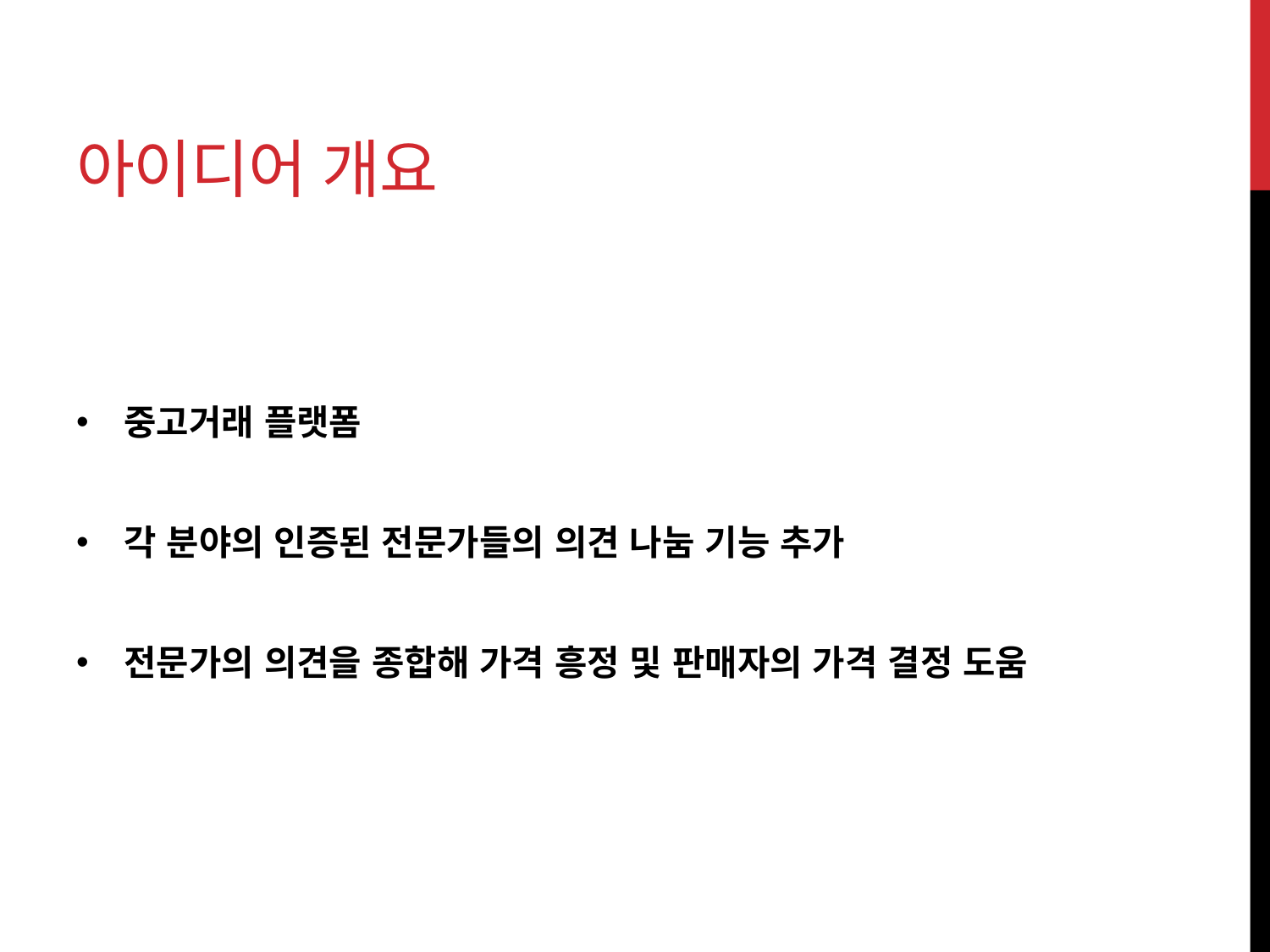

# 아이디어 개요

중고거래 플랫폼

각 분야의 인증된 전문가들의 의견 나눔 기능 추가

전문가의 의견을 종합해 가격 흥정 및 판매자의 가격 결정 도움